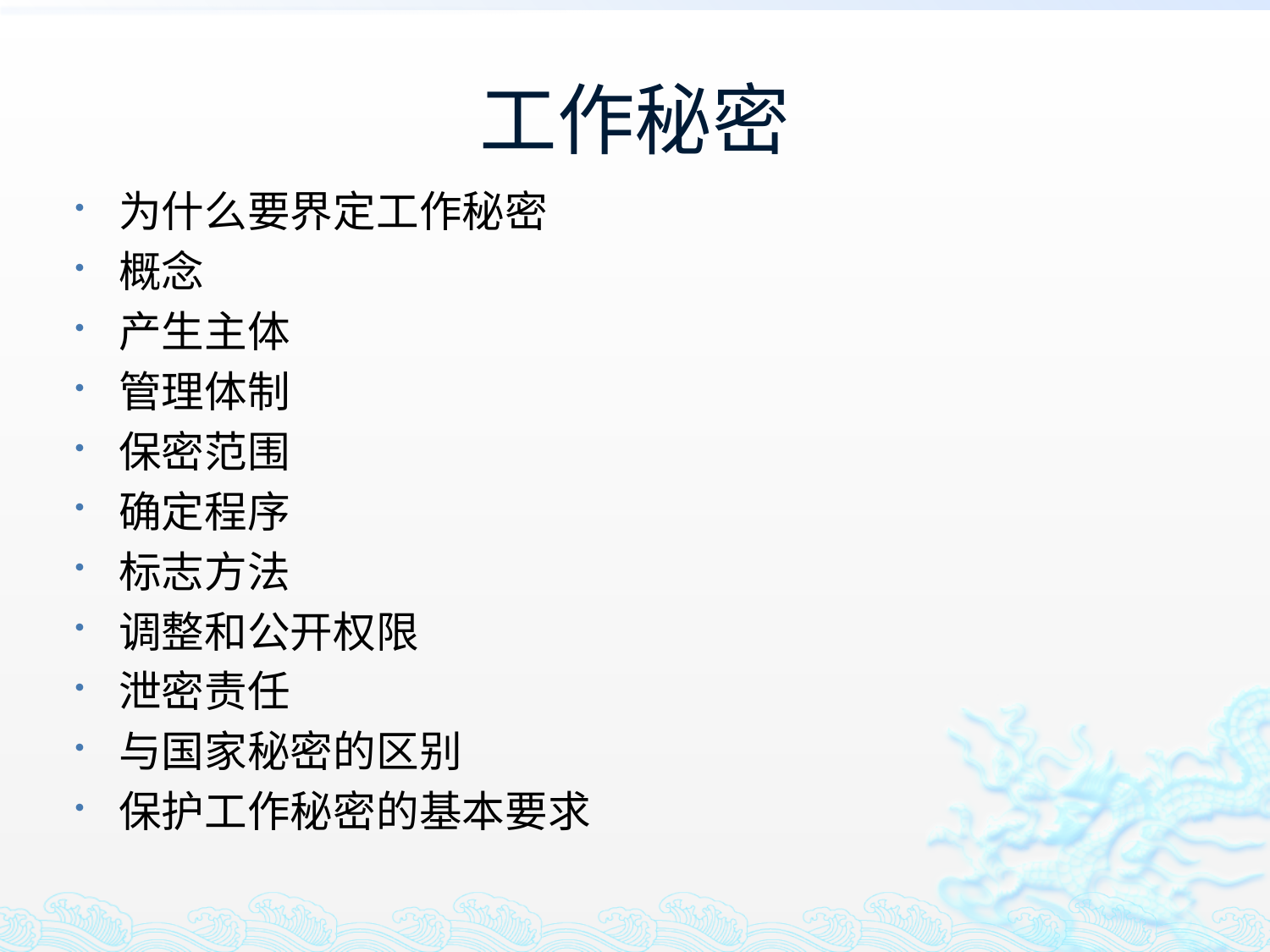

# 工作秘密
为什么要界定工作秘密
概念
产生主体
管理体制
保密范围
确定程序
标志方法
调整和公开权限
泄密责任
与国家秘密的区别
保护工作秘密的基本要求